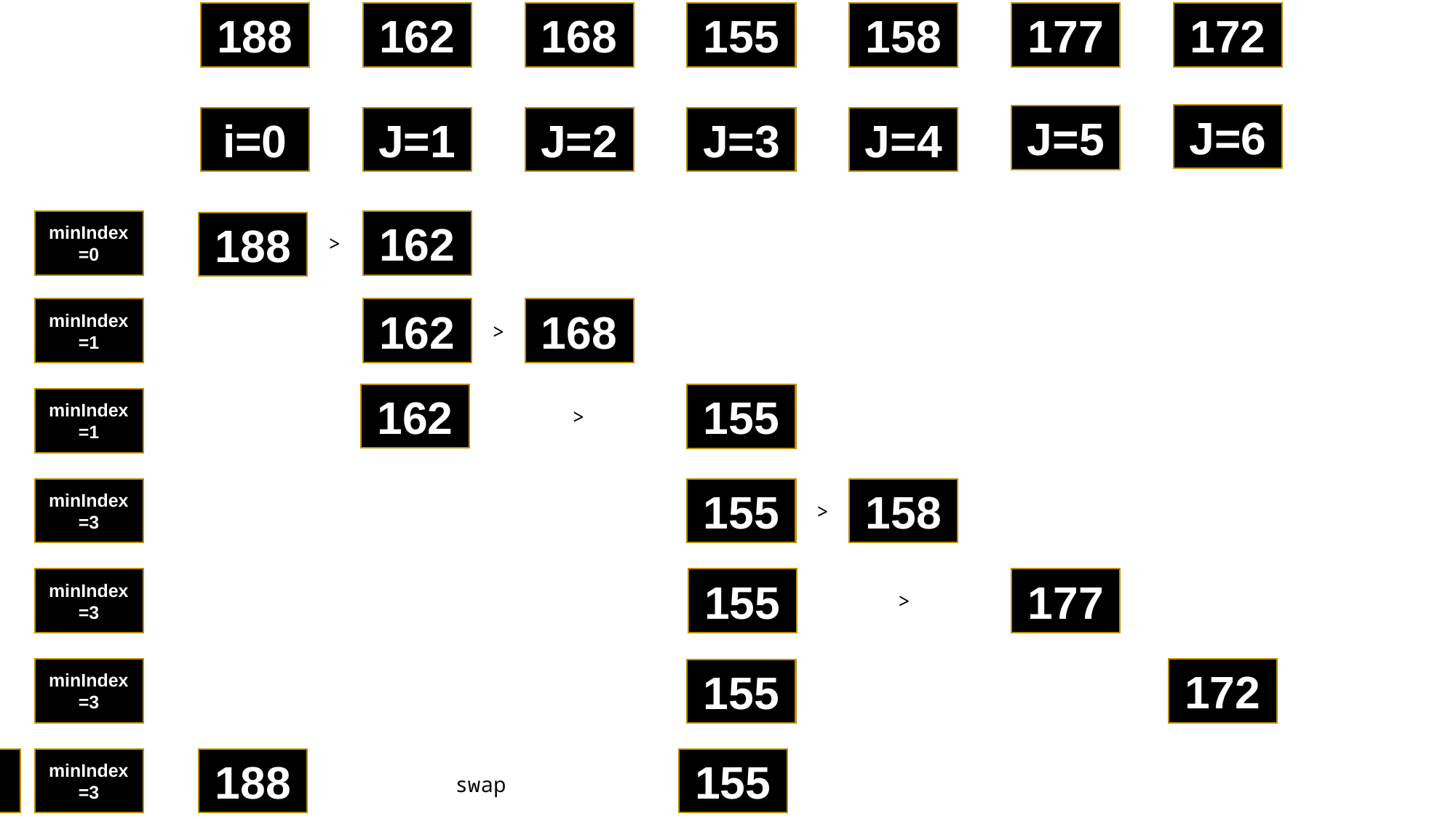

i=0 일때
188
162
168
155
158
177
172
J=6
J=5
J=4
J=3
J=2
i=0
J=1
162
minIndex=0
188
>
minIndex=1
162
168
>
162
155
minIndex=1
>
155
158
minIndex=3
>
155
177
minIndex=3
>
172
minIndex=3
155
155
188
가장 작은 값을 가진 인덱스
minIndex=3
swap